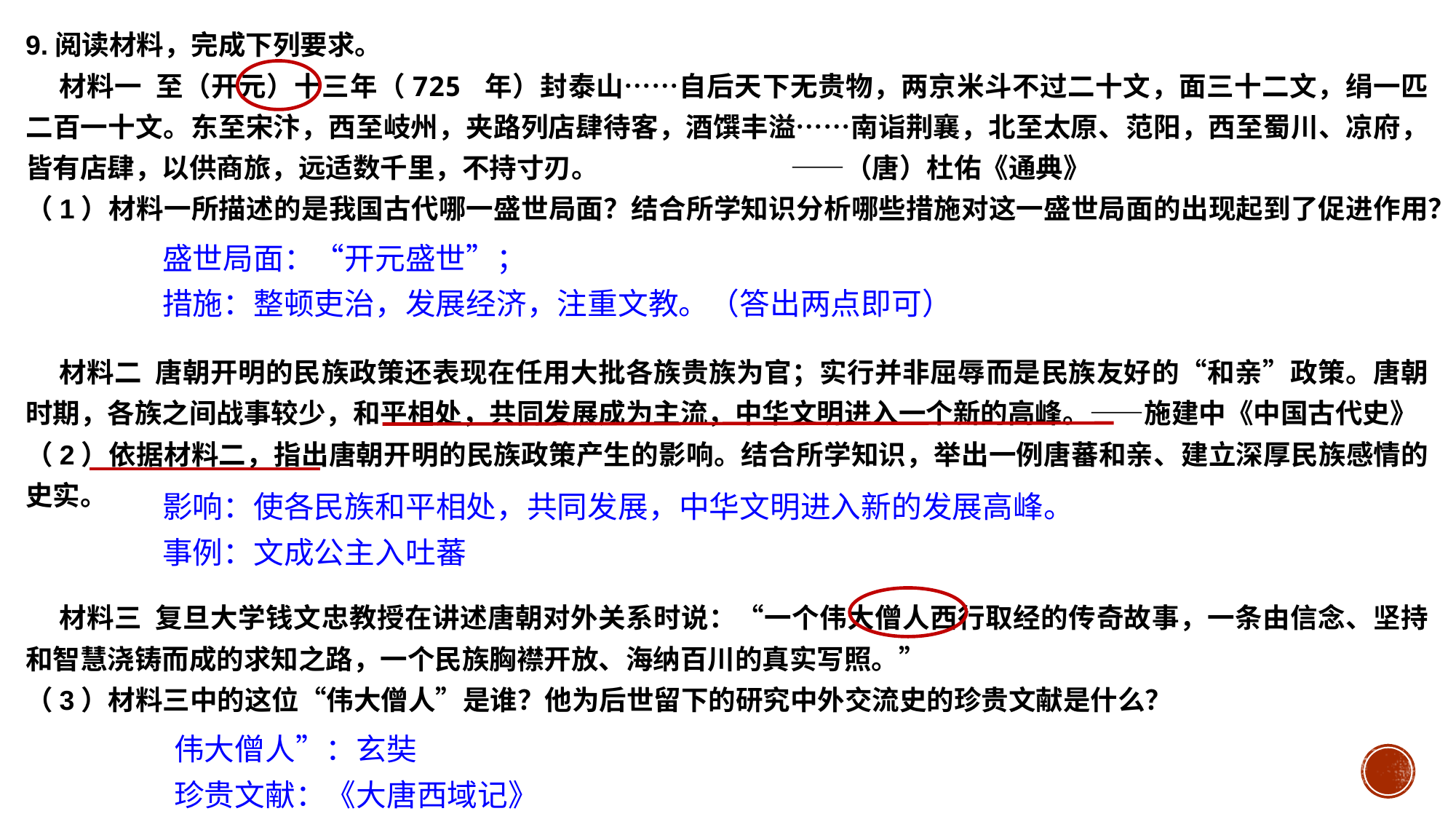

9.阅读材料，完成下列要求。
    材料一  至（开元）十三年（725 年）封泰山……自后天下无贵物，两京米斗不过二十文，面三十二文，绢一匹二百一十文。东至宋汴，西至岐州，夹路列店肆待客，酒馔丰溢……南诣荆襄，北至太原、范阳，西至蜀川、凉府，皆有店肆，以供商旅，远适数千里，不持寸刃。                               ——（唐）杜佑《通典》
（1）材料一所描述的是我国古代哪一盛世局面？结合所学知识分析哪些措施对这一盛世局面的出现起到了促进作用？

    材料二  唐朝开明的民族政策还表现在任用大批各族贵族为官；实行并非屈辱而是民族友好的“和亲”政策。唐朝时期，各族之间战事较少，和平相处，共同发展成为主流，中华文明进入一个新的高峰。——施建中《中国古代史》
（2）依据材料二，指出唐朝开明的民族政策产生的影响。结合所学知识，举出一例唐蕃和亲、建立深厚民族感情的史实。

    材料三  复旦大学钱文忠教授在讲述唐朝对外关系时说：“一个伟大僧人西行取经的传奇故事，一条由信念、坚持和智慧浇铸而成的求知之路，一个民族胸襟开放、海纳百川的真实写照。”
（3）材料三中的这位“伟大僧人”是谁？他为后世留下的研究中外交流史的珍贵文献是什么？

盛世局面：“开元盛世”；
措施：整顿吏治，发展经济，注重文教。（答出两点即可）
影响：使各民族和平相处，共同发展，中华文明进入新的发展高峰。
事例：文成公主入吐蕃

伟大僧人”：玄奘
珍贵文献：《大唐西域记》